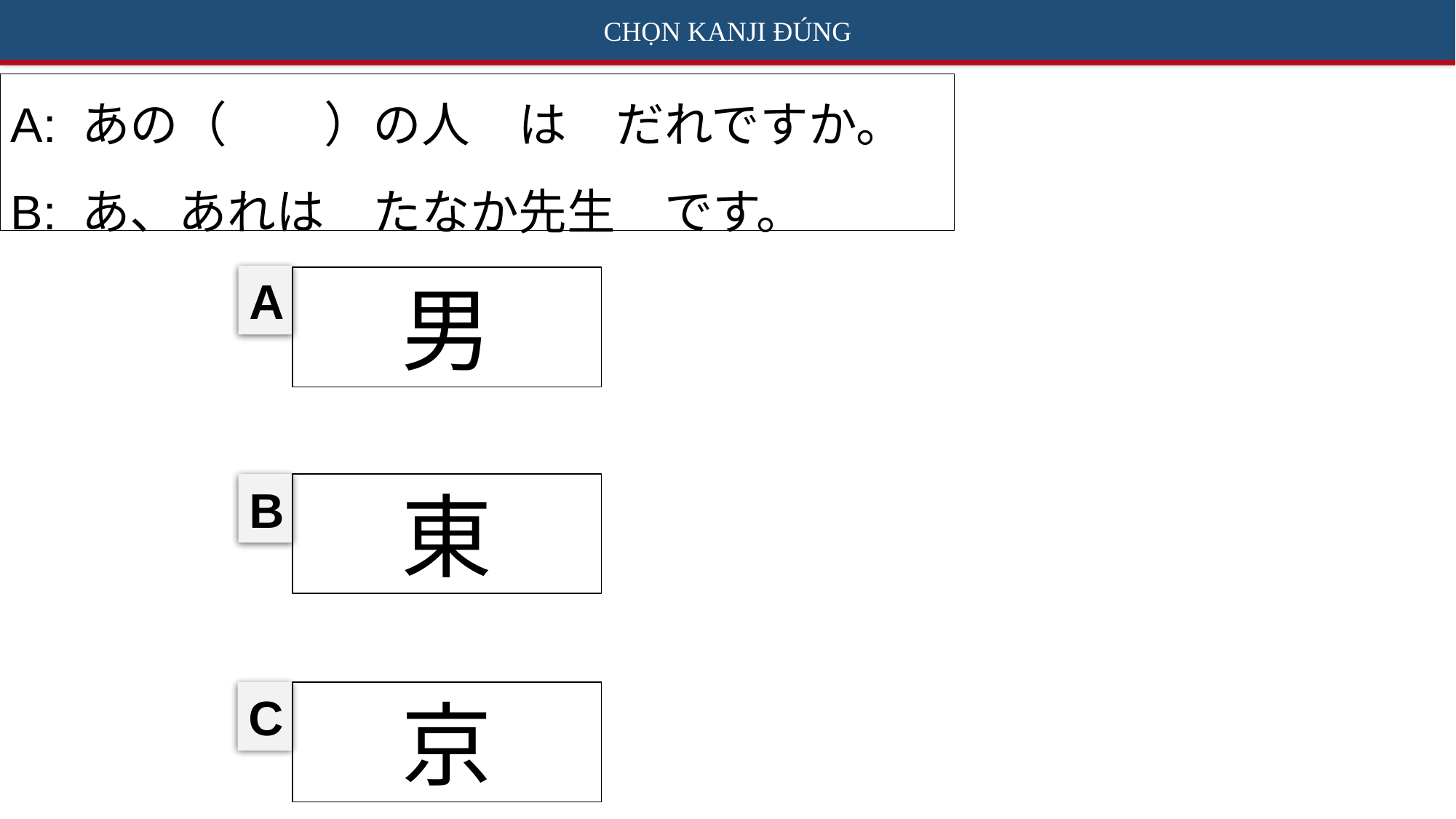

CHỌN KANJI ĐÚNG

A: あの（　　）の人　は　だれですか。
B: あ、あれは　たなか先生　です。
A
男
東
B
C
京